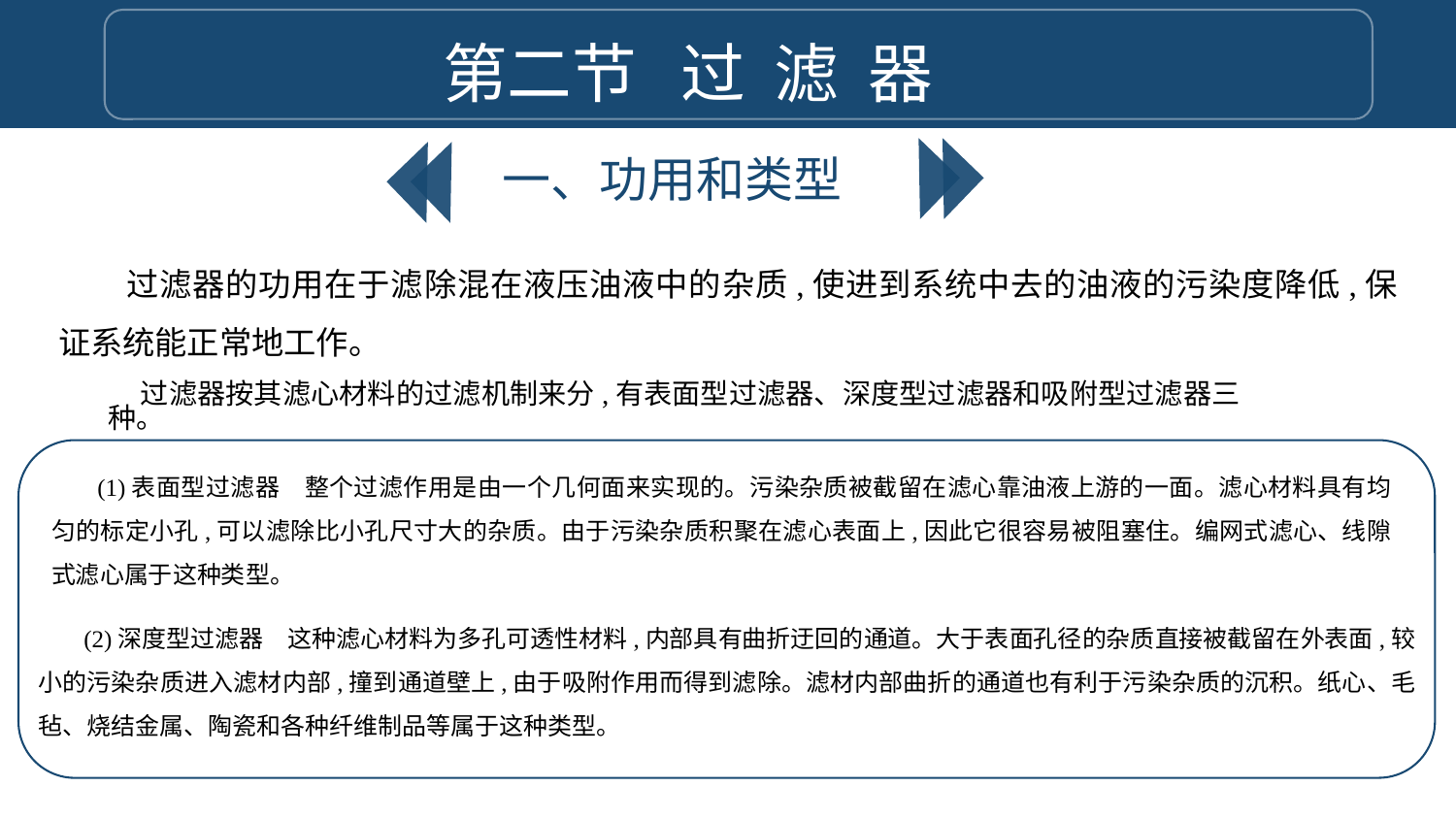

第二节   过  滤  器
一、功用和类型

过滤器的功用在于滤除混在液压油液中的杂质,使进到系统中去的油液的污染度降低,保证系统能正常地工作。
过滤器按其滤心材料的过滤机制来分,有表面型过滤器、深度型过滤器和吸附型过滤器三种。

(1)表面型过滤器　整个过滤作用是由一个几何面来实现的。污染杂质被截留在滤心靠油液上游的一面。滤心材料具有均匀的标定小孔,可以滤除比小孔尺寸大的杂质。由于污染杂质积聚在滤心表面上,因此它很容易被阻塞住。编网式滤心、线隙式滤心属于这种类型。
(2)深度型过滤器　这种滤心材料为多孔可透性材料,内部具有曲折迂回的通道。大于表面孔径的杂质直接被截留在外表面,较小的污染杂质进入滤材内部,撞到通道壁上,由于吸附作用而得到滤除。滤材内部曲折的通道也有利于污染杂质的沉积。纸心、毛毡、烧结金属、陶瓷和各种纤维制品等属于这种类型。